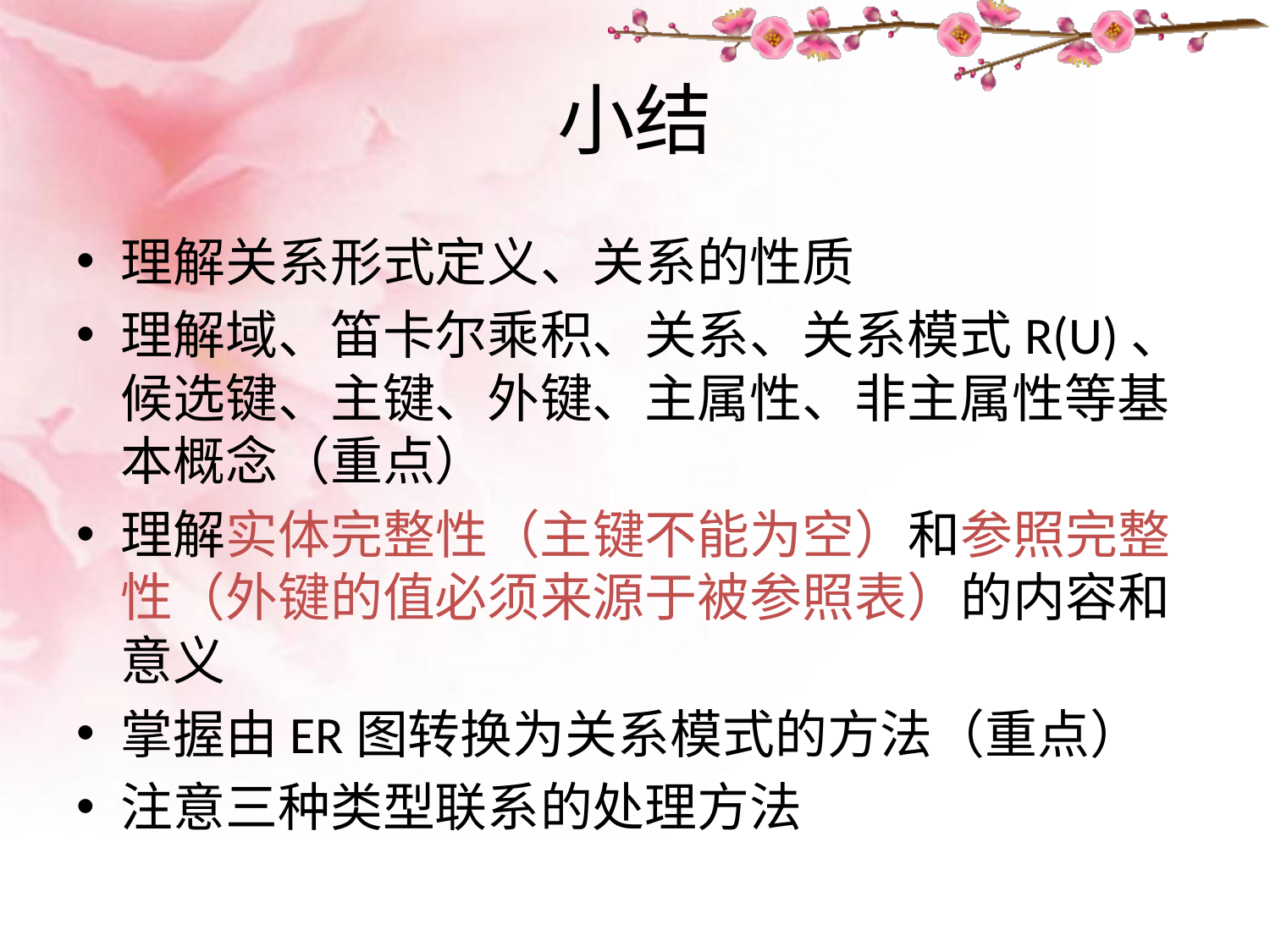

# 小结
理解关系形式定义、关系的性质
理解域、笛卡尔乘积、关系、关系模式R(U)、候选键、主键、外键、主属性、非主属性等基本概念（重点）
理解实体完整性（主键不能为空）和参照完整性（外键的值必须来源于被参照表）的内容和意义
掌握由ER图转换为关系模式的方法（重点）
注意三种类型联系的处理方法